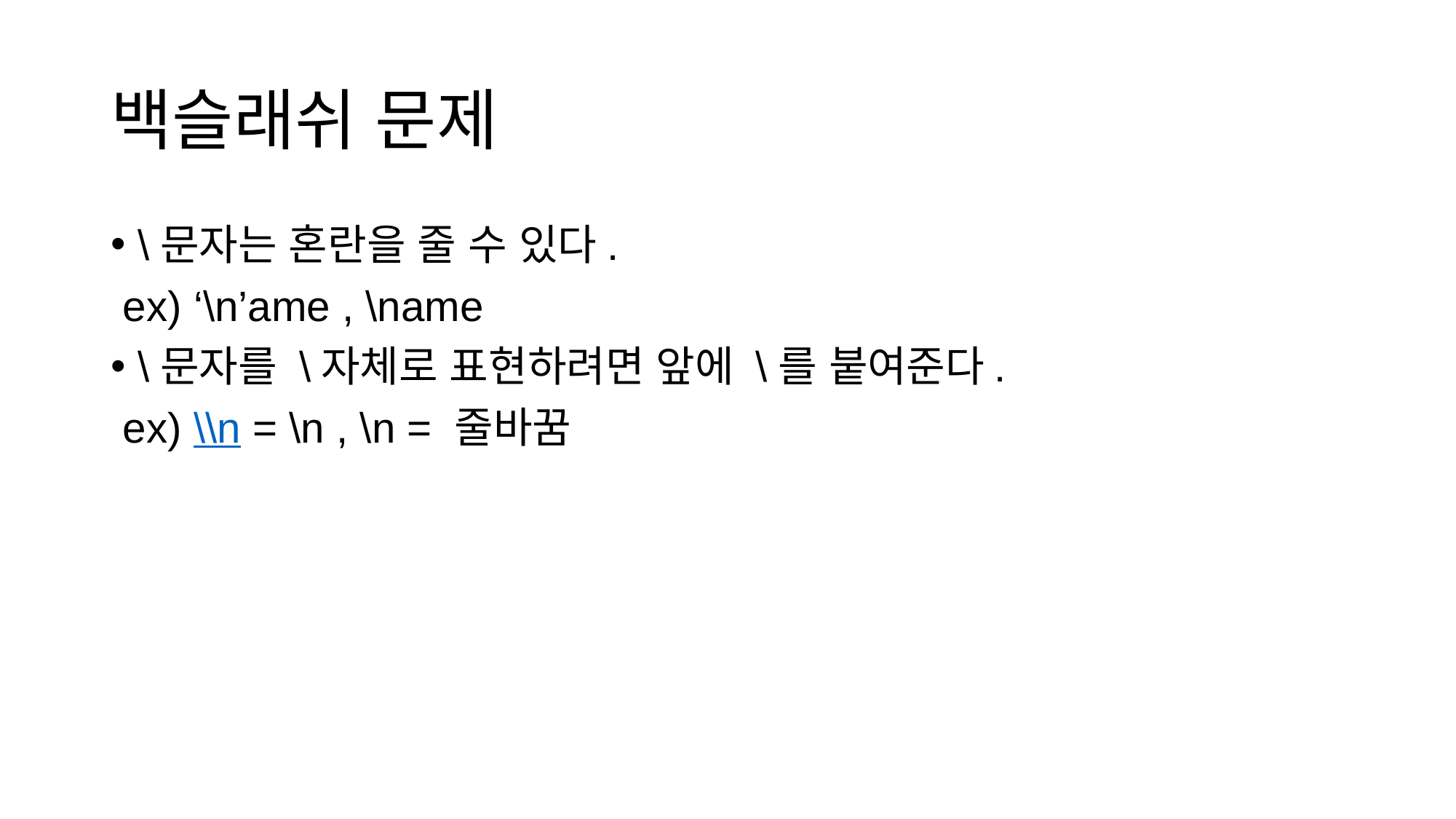

# 백슬래쉬 문제
\문자는 혼란을 줄 수 있다.
 ex) ‘\n’ame , \name
\문자를 \자체로 표현하려면 앞에 \를 붙여준다.
 ex) \\n = \n , \n = 줄바꿈